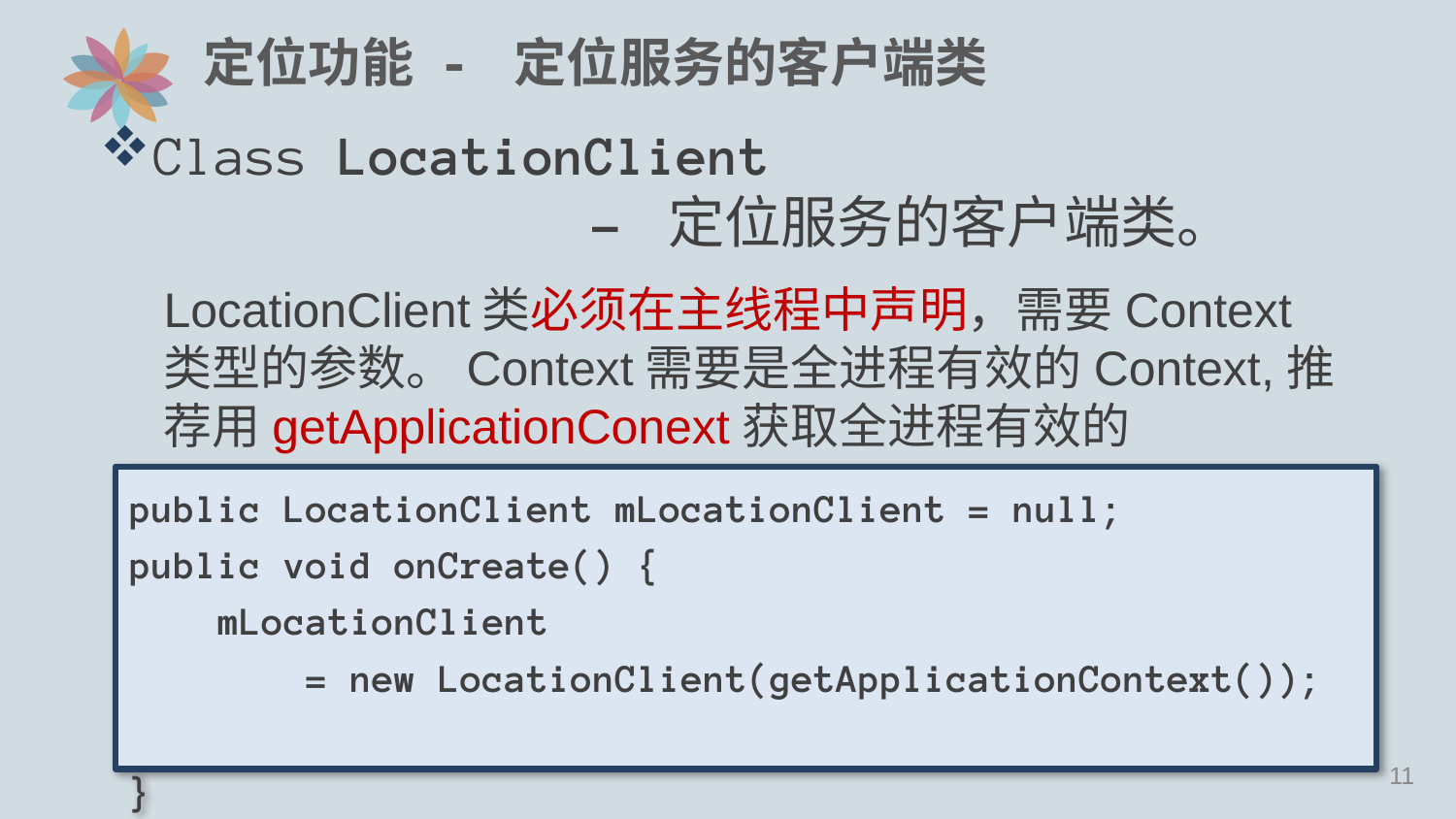

# 定位功能 - 定位服务的客户端类
Class LocationClient
                - 定位服务的客户端类。
LocationClient类必须在主线程中声明，需要Context类型的参数。Context需要是全进程有效的Context,推荐用getApplicationConext获取全进程有效的Context。
public LocationClient mLocationClient = null;
public void onCreate() {
    mLocationClient
        = new LocationClient(getApplicationContext());
}
11